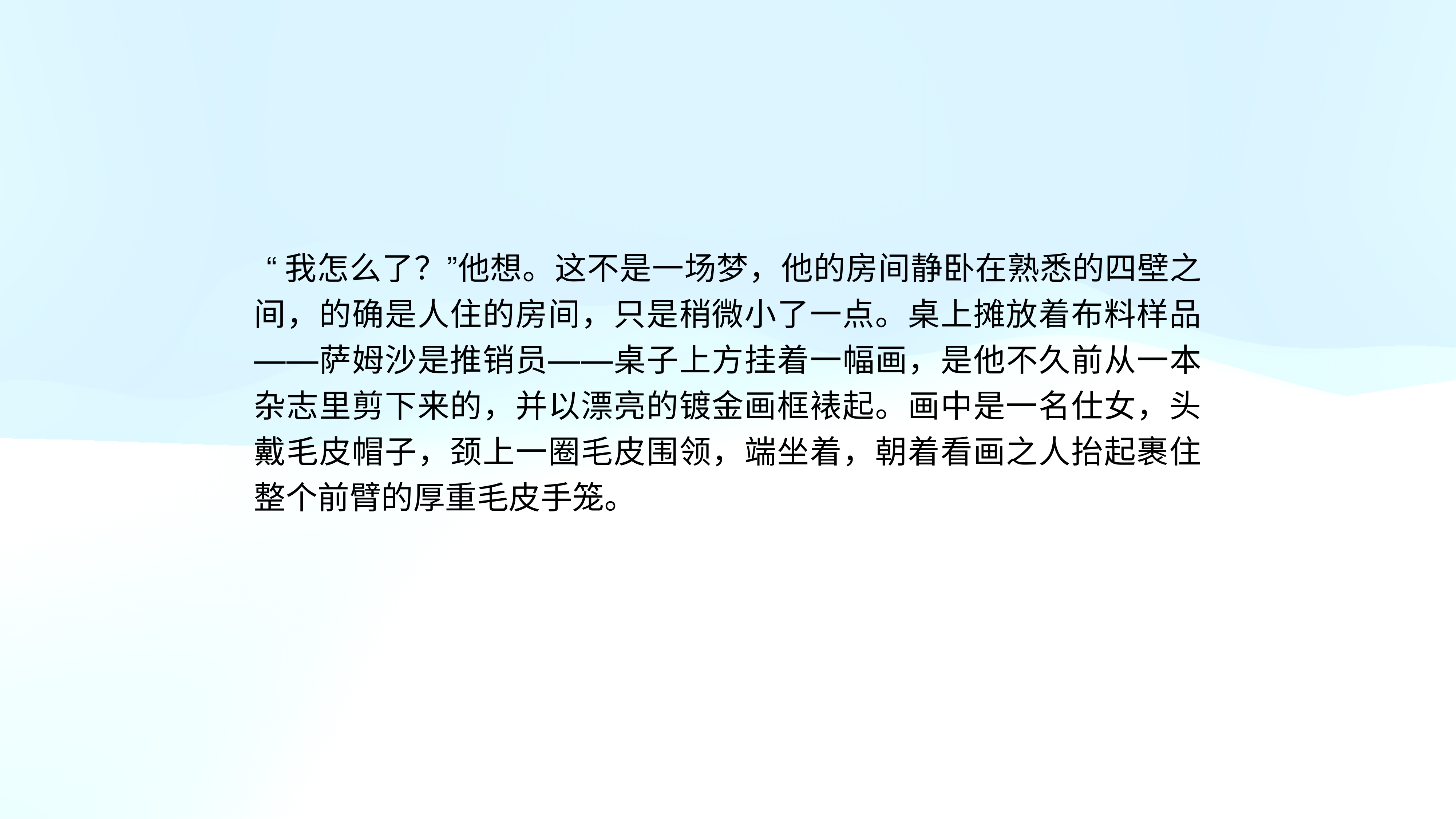

“我怎么了？”他想。这不是一场梦，他的房间静卧在熟悉的四壁之间，的确是人住的房间，只是稍微小了一点。桌上摊放着布料样品——萨姆沙是推销员——桌子上方挂着一幅画，是他不久前从一本杂志里剪下来的，并以漂亮的镀金画框裱起。画中是一名仕女，头戴毛皮帽子，颈上一圈毛皮围领，端坐着，朝着看画之人抬起裹住整个前臂的厚重毛皮手笼。